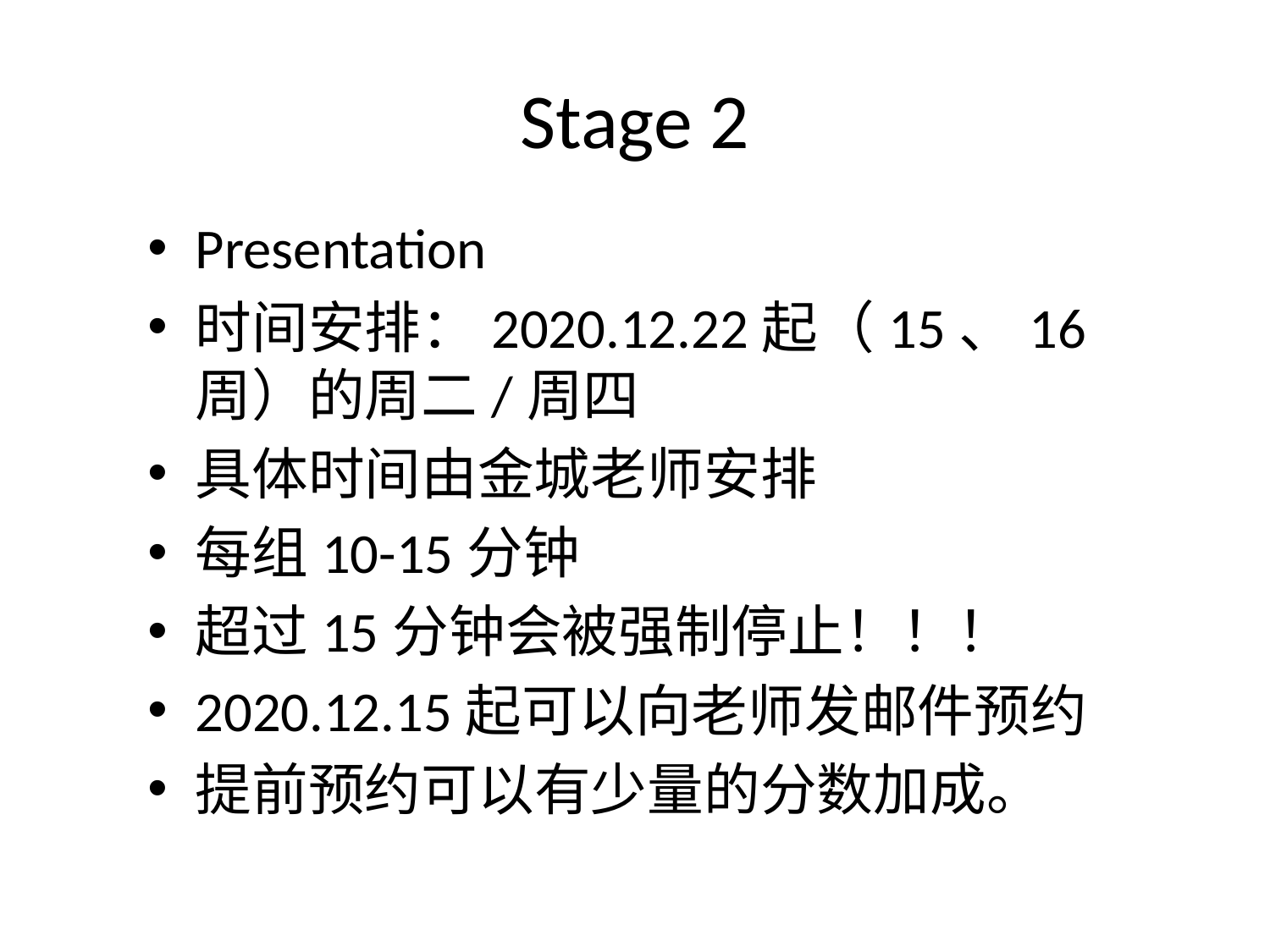

# Stage 2
Presentation
时间安排：2020.12.22起（15、16周）的周二/周四
具体时间由金城老师安排
每组10-15分钟
超过15分钟会被强制停止！！！
2020.12.15起可以向老师发邮件预约
提前预约可以有少量的分数加成。